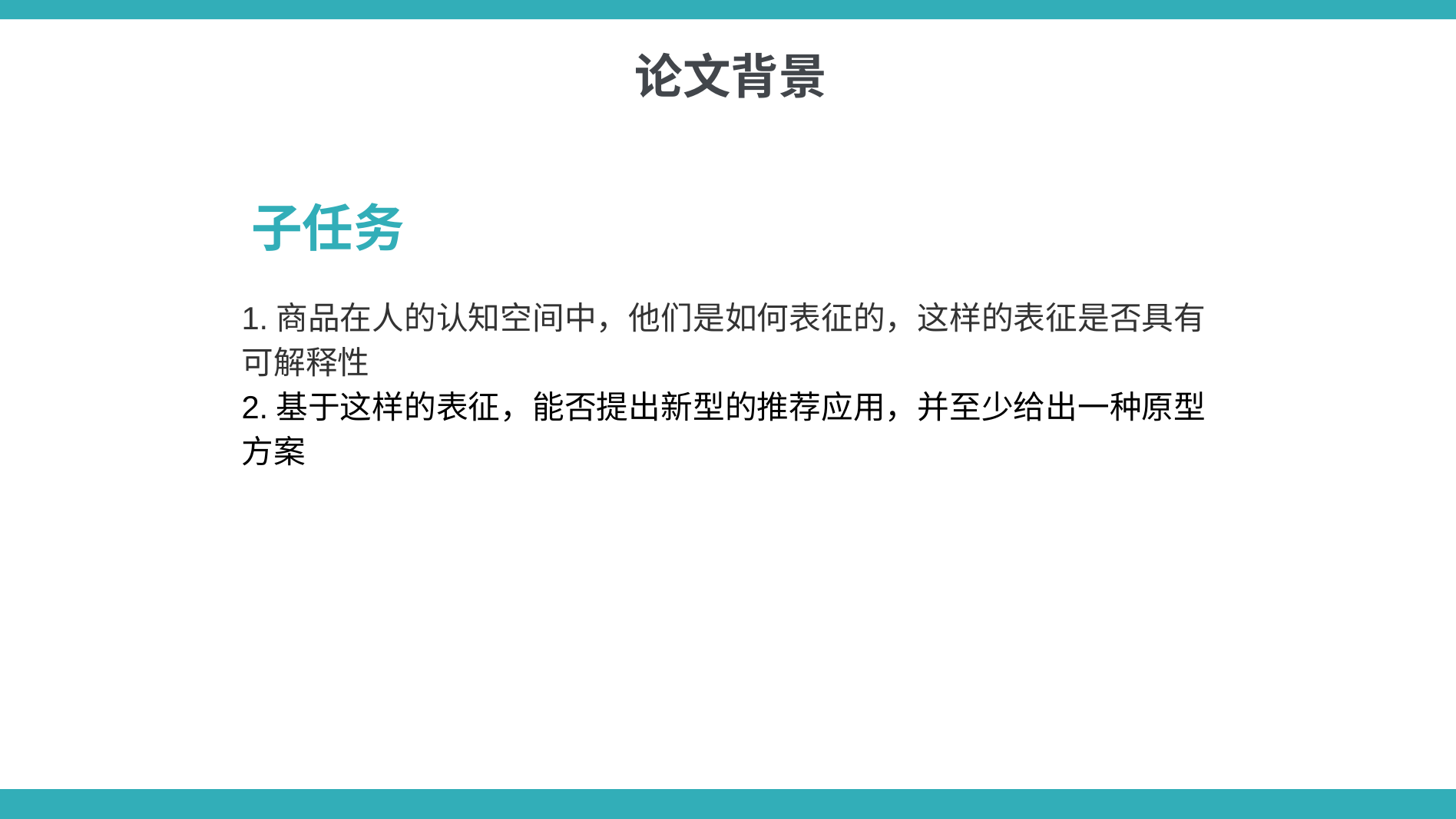

论文背景
子任务
1.商品在人的认知空间中，他们是如何表征的，这样的表征是否具有可解释性
2.基于这样的表征，能否提出新型的推荐应用，并至少给出一种原型方案